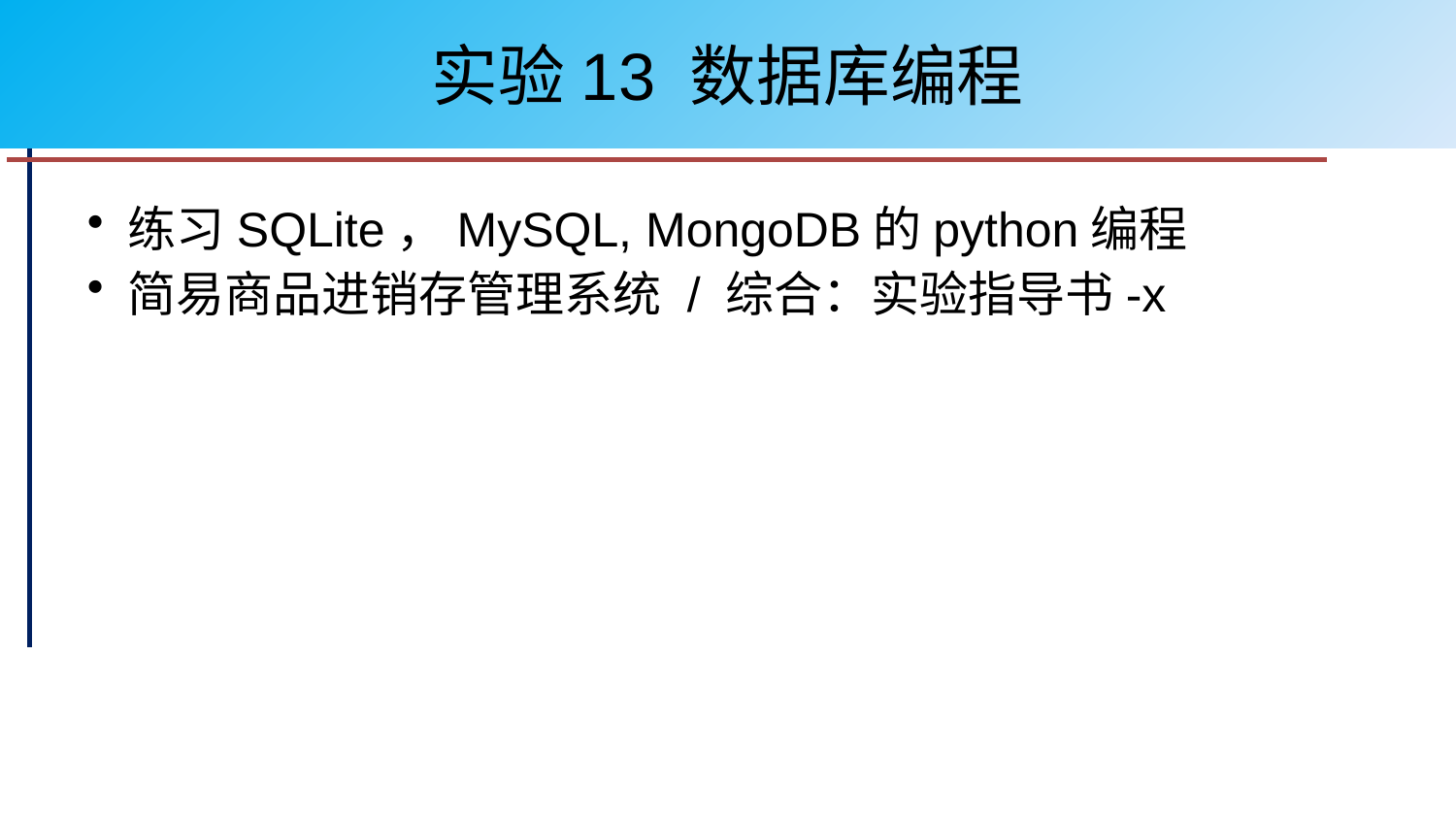

# 实验13 数据库编程
练习SQLite，MySQL, MongoDB的python编程
简易商品进销存管理系统 / 综合：实验指导书-x